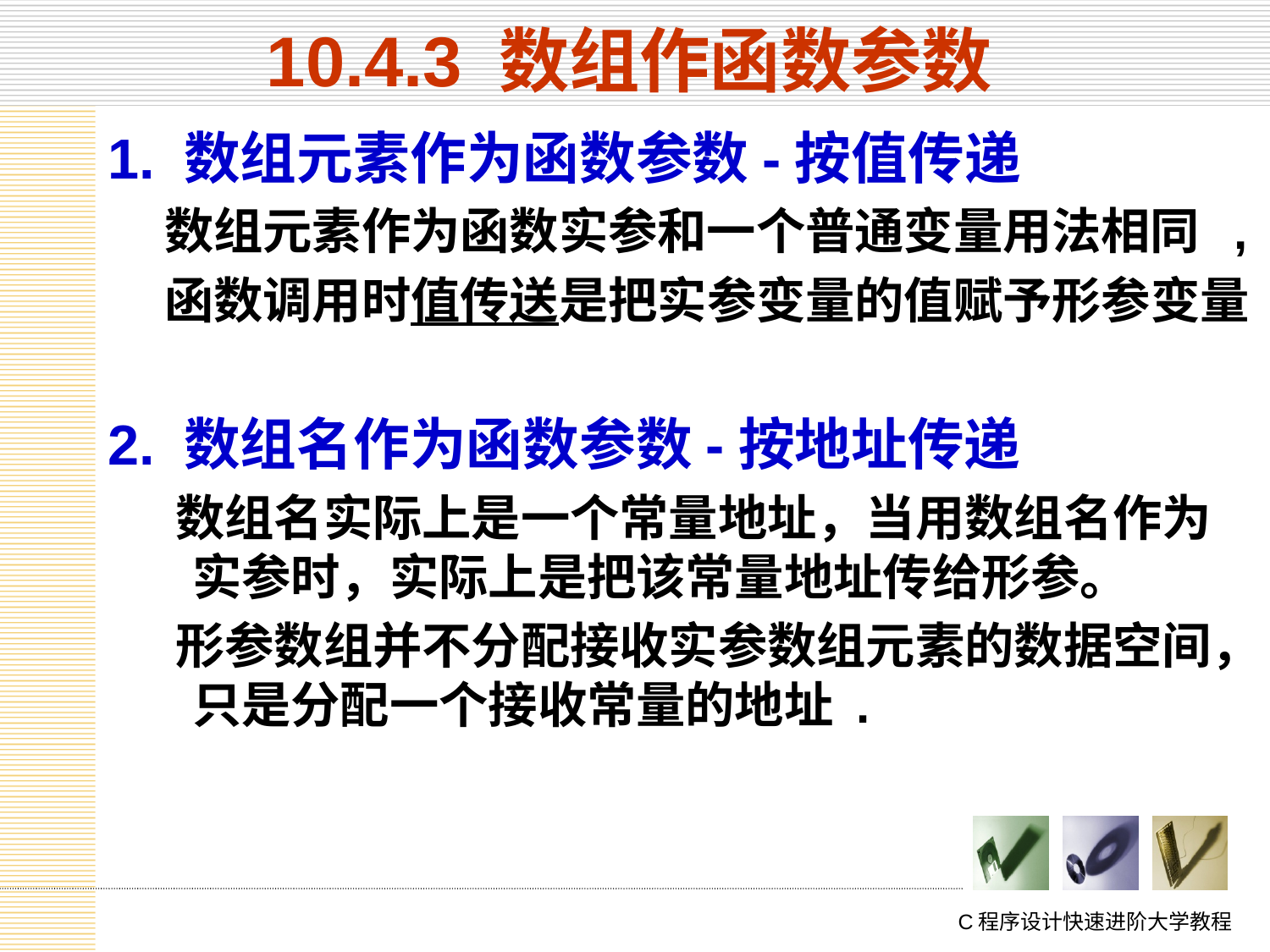

# 10.4.3 数组作函数参数
1. 数组元素作为函数参数-按值传递
    数组元素作为函数实参和一个普通变量用法相同  ,
    函数调用时值传送是把实参变量的值赋予形参变量

2. 数组名作为函数参数-按地址传递
     数组名实际上是一个常量地址，当用数组名作为实参时，实际上是把该常量地址传给形参。
     形参数组并不分配接收实参数组元素的数据空间，只是分配一个接收常量的地址 .

42
C程序设计快速进阶大学教程